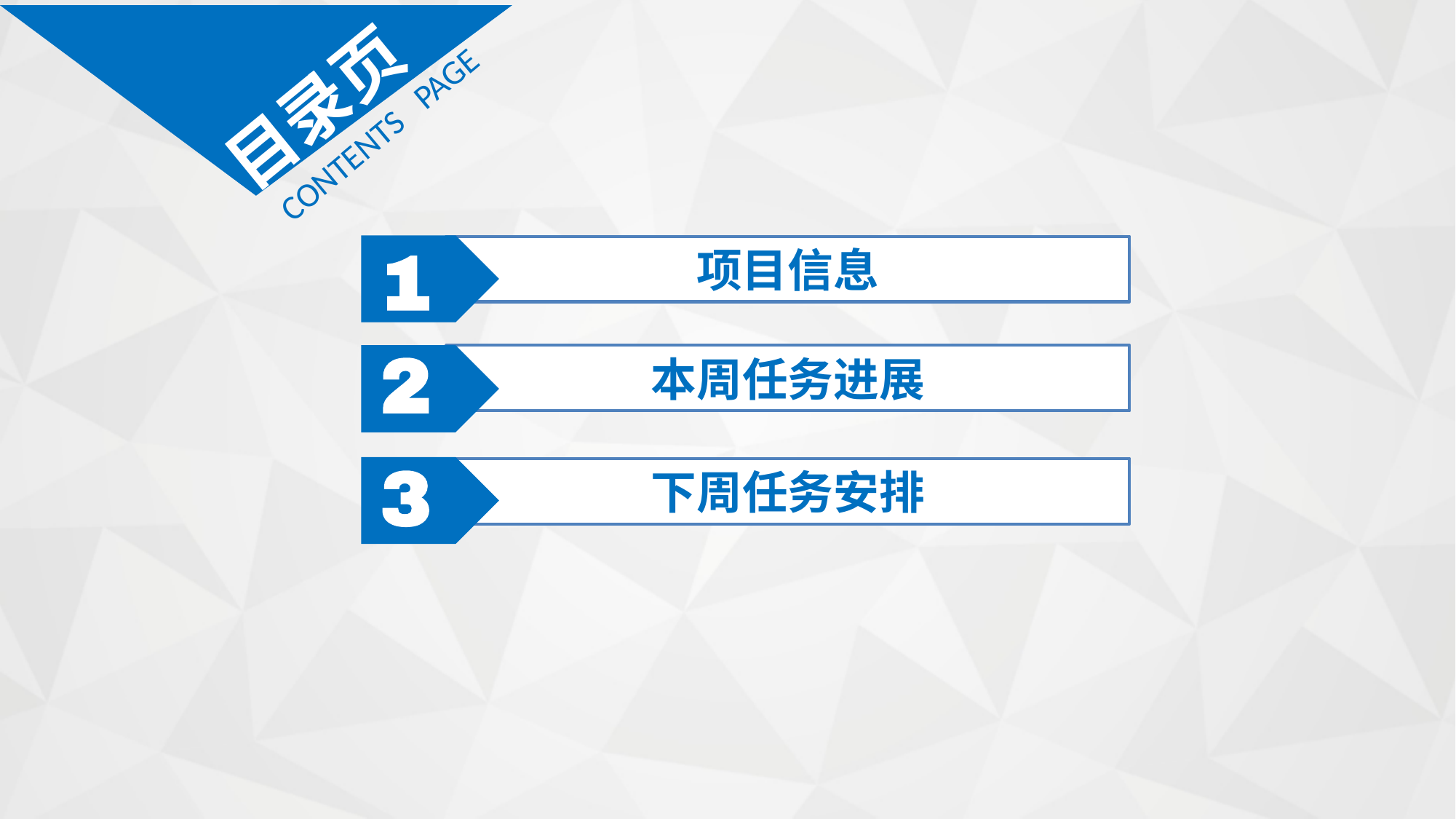

目录页
CONTENTS   PAGE
1

项目信息
2

本周任务进展
3

下周任务安排